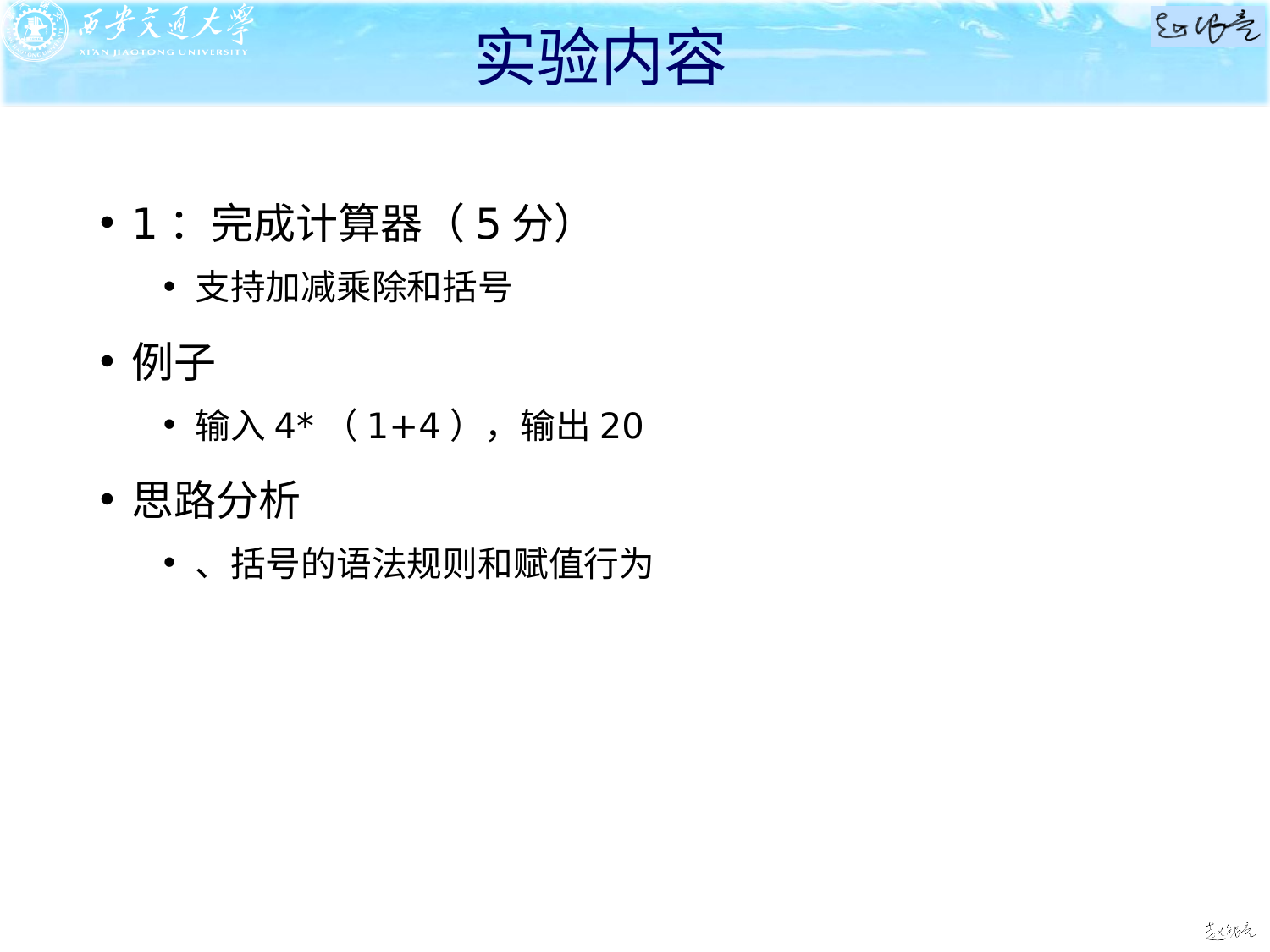

# 实验内容
1：完成计算器（5分）
支持加减乘除和括号
例子
输入4*（1+4），输出20
思路分析
、括号的语法规则和赋值行为